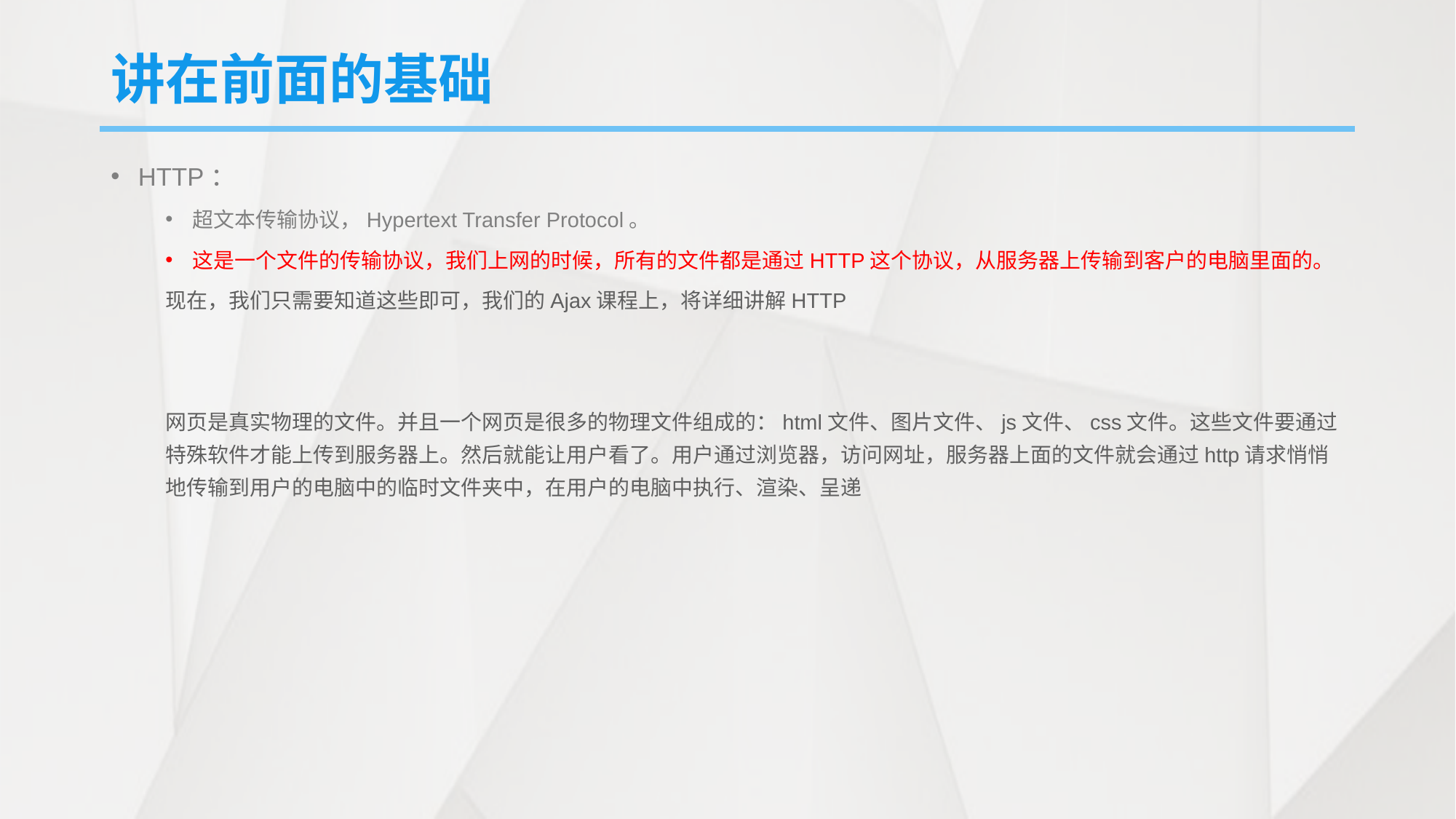

# 讲在前面的基础
HTTP：
超文本传输协议，Hypertext Transfer Protocol。
这是一个文件的传输协议，我们上网的时候，所有的文件都是通过HTTP这个协议，从服务器上传输到客户的电脑里面的。
现在，我们只需要知道这些即可，我们的Ajax课程上，将详细讲解HTTP

网页是真实物理的文件。并且一个网页是很多的物理文件组成的：html文件、图片文件、js文件、css文件。这些文件要通过特殊软件才能上传到服务器上。然后就能让用户看了。用户通过浏览器，访问网址，服务器上面的文件就会通过http请求悄悄地传输到用户的电脑中的临时文件夹中，在用户的电脑中执行、渲染、呈递